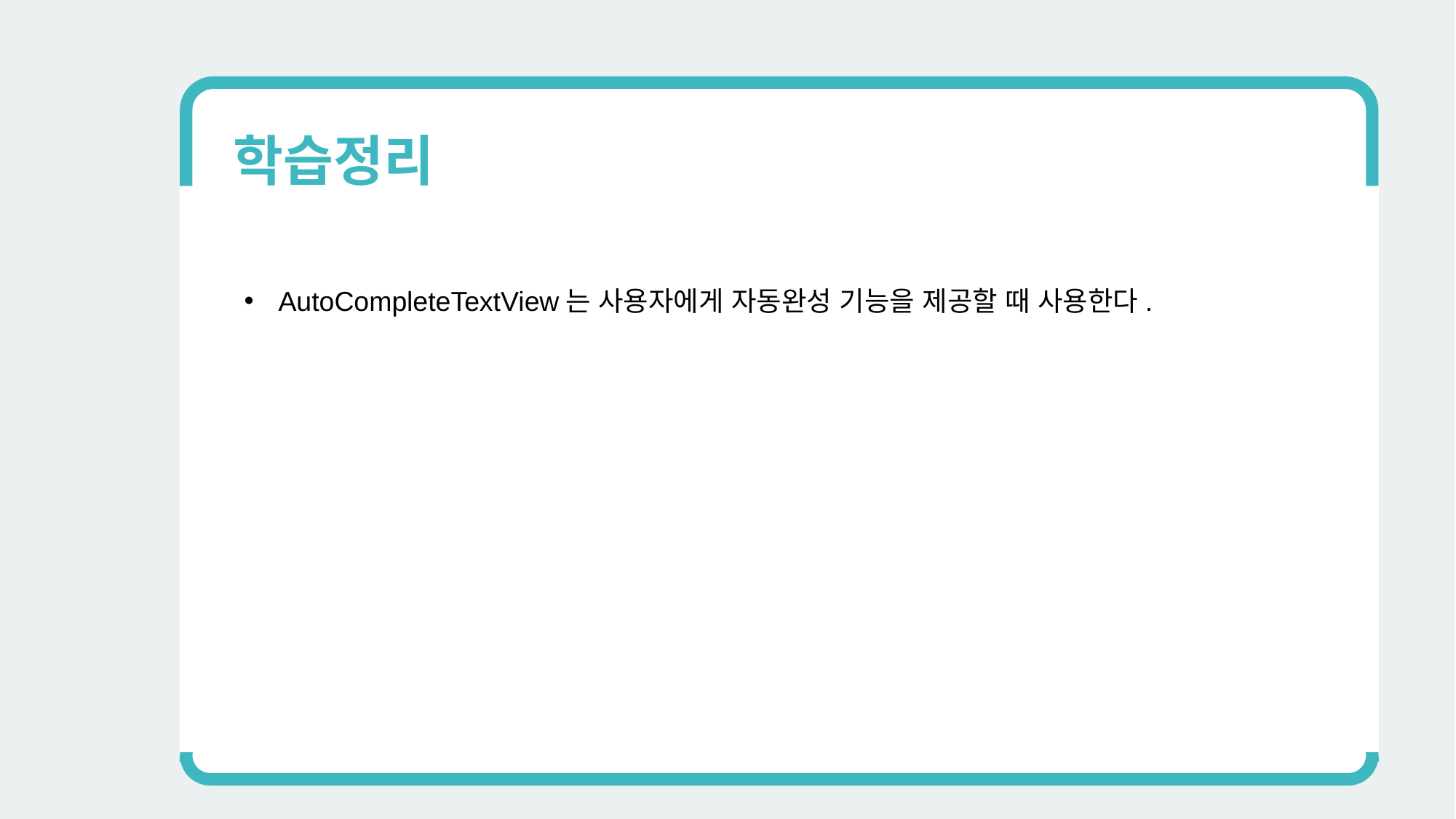

학습정리

AutoCompleteTextView는 사용자에게 자동완성 기능을 제공할 때 사용한다.